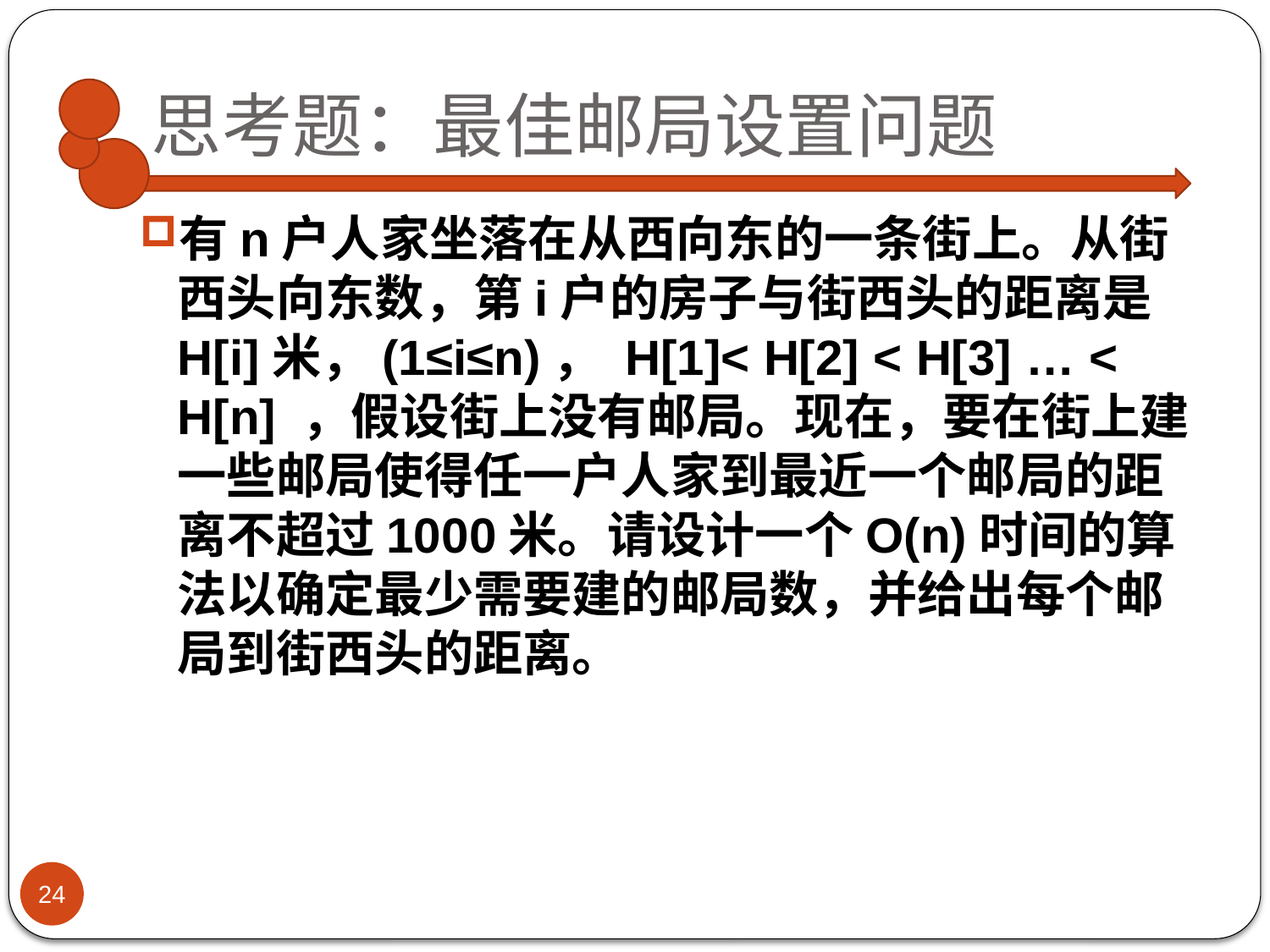

# 思考题：最佳邮局设置问题
有n户人家坐落在从西向东的一条街上。从街西头向东数，第i户的房子与街西头的距离是H[i]米，(1≤i≤n)， H[1]< H[2] < H[3] … < H[n] ，假设街上没有邮局。现在，要在街上建一些邮局使得任一户人家到最近一个邮局的距离不超过1000米。请设计一个O(n)时间的算法以确定最少需要建的邮局数，并给出每个邮局到街西头的距离。
24